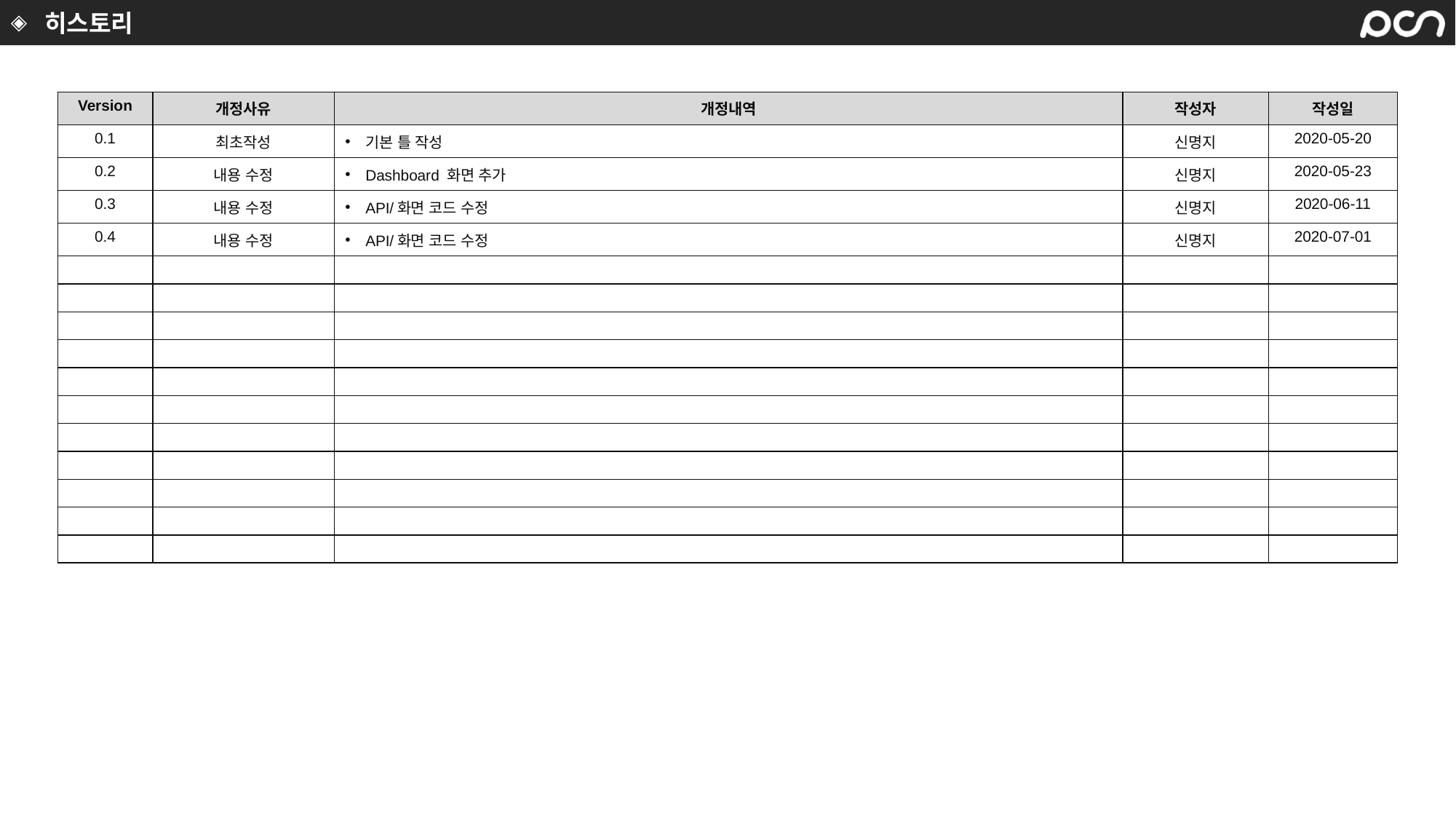

# 히스토리
| Version | 개정사유 | 개정내역 | 작성자 | 작성일 |
| --- | --- | --- | --- | --- |
| 0.1 | 최초작성 | 기본 틀 작성 | 신명지 | 2020-05-20 |
| 0.2 | 내용 수정 | Dashboard 화면 추가 | 신명지 | 2020-05-23 |
| 0.3 | 내용 수정 | API/화면 코드 수정 | 신명지 | 2020-06-11 |
| 0.4 | 내용 수정 | API/화면 코드 수정 | 신명지 | 2020-07-01 |
|  |  |  |  |  |
|  |  |  |  |  |
|  |  |  |  |  |
|  |  |  |  |  |
|  |  |  |  |  |
|  |  |  |  |  |
|  |  |  |  |  |
|  |  |  |  |  |
|  |  |  |  |  |
|  |  |  |  |  |
|  |  |  |  |  |